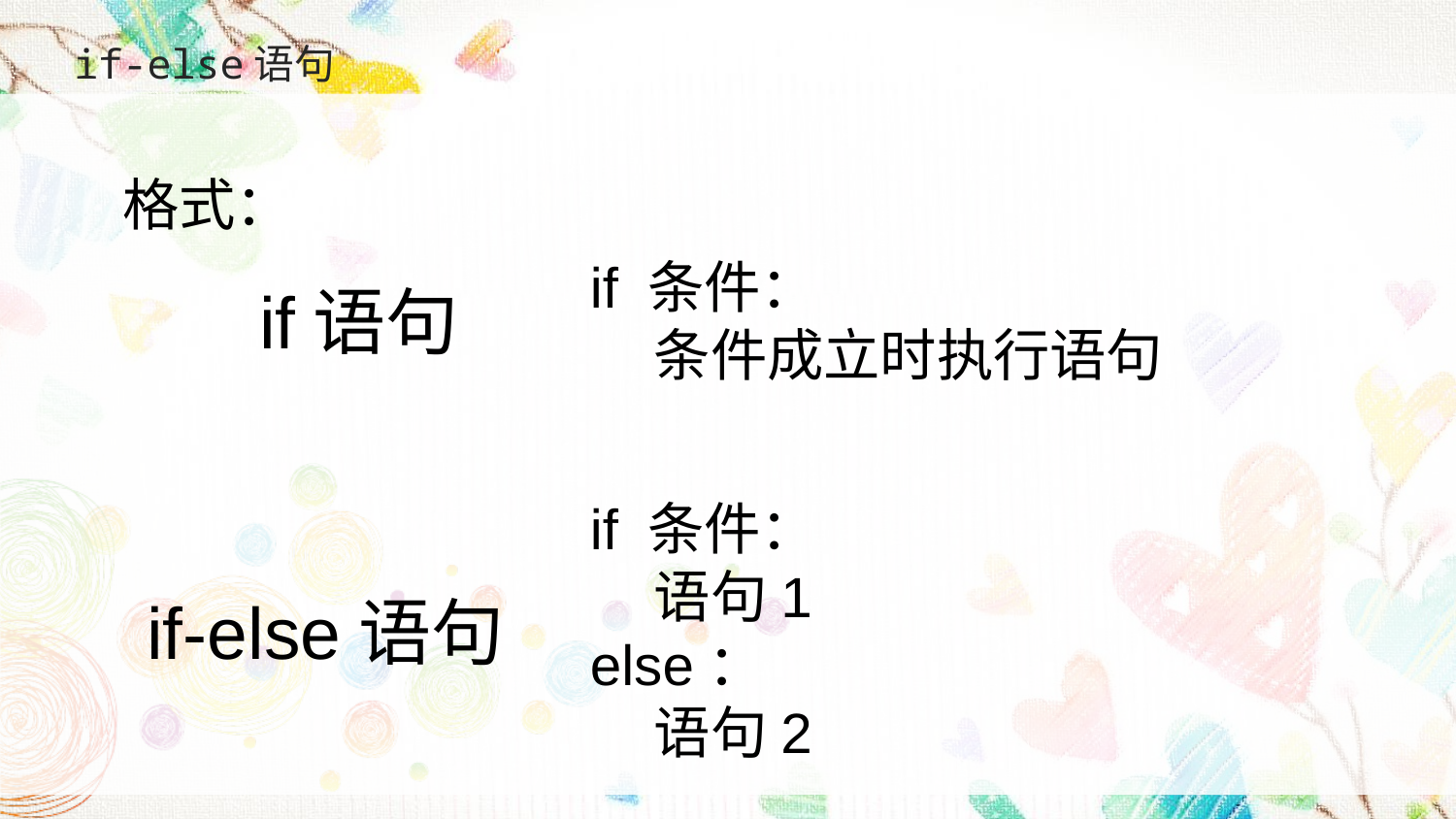

# if-else语句
格式：
if 条件：
    条件成立时执行语句
if语句
if 条件：
    语句1
else：
    语句2
if-else语句